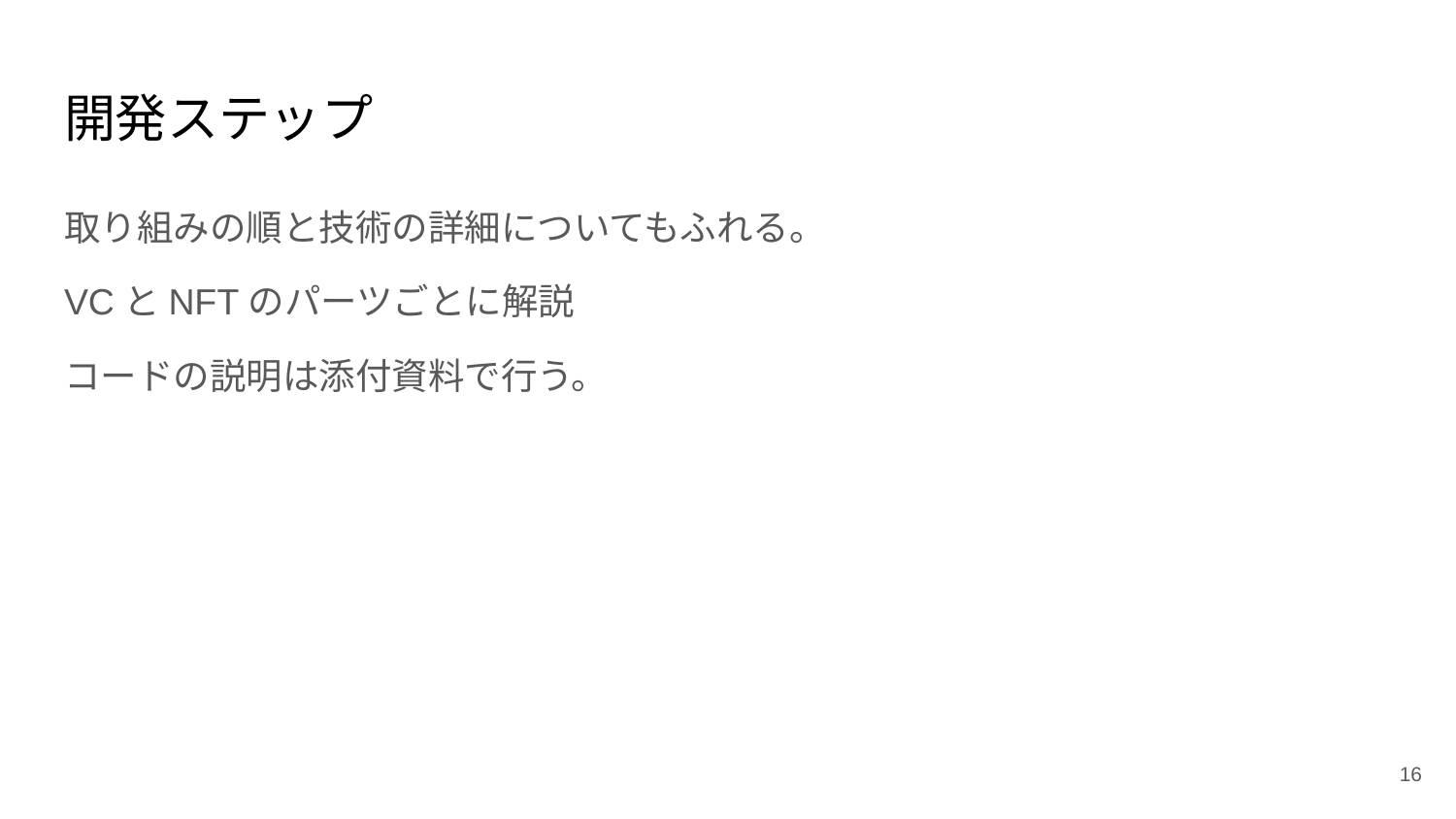

# 開発ステップ
取り組みの順と技術の詳細についてもふれる。
VCとNFTのパーツごとに解説
コードの説明は添付資料で行う。
16